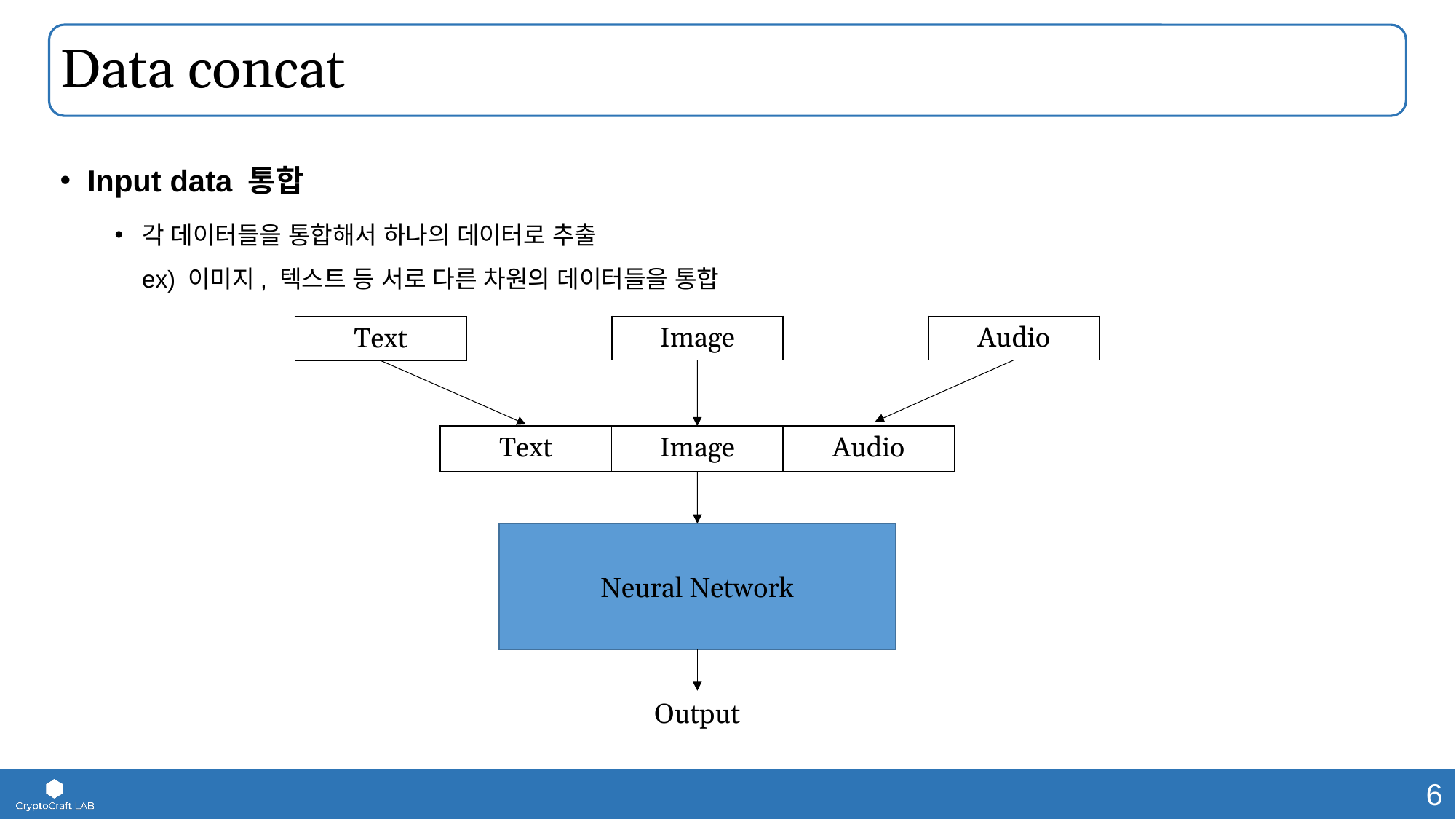

# Data concat
Input data 통합
각 데이터들을 통합해서 하나의 데이터로 추출
ex) 이미지, 텍스트 등 서로 다른 차원의 데이터들을 통합

| Image |
| --- |
| Audio |
| --- |
| Text |
| --- |
| Text | Image | Audio |
| --- | --- | --- |
Neural Network
Output